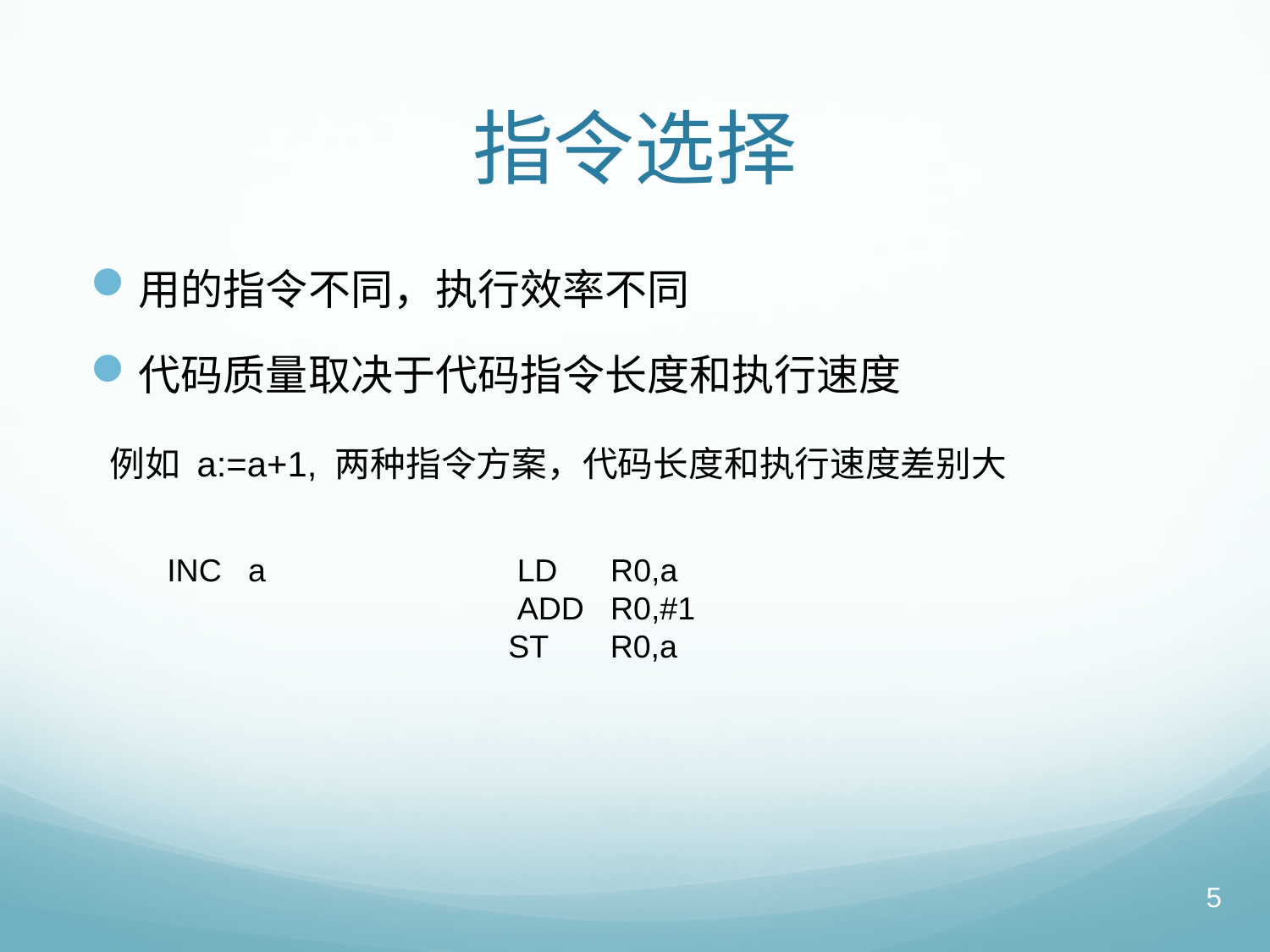

# 指令选择
用的指令不同，执行效率不同
代码质量取决于代码指令长度和执行速度
 例如 a:=a+1, 两种指令方案，代码长度和执行速度差别大
 INC   a
 LD      R0,a
 ADD   R0,#1
ST       R0,a
5